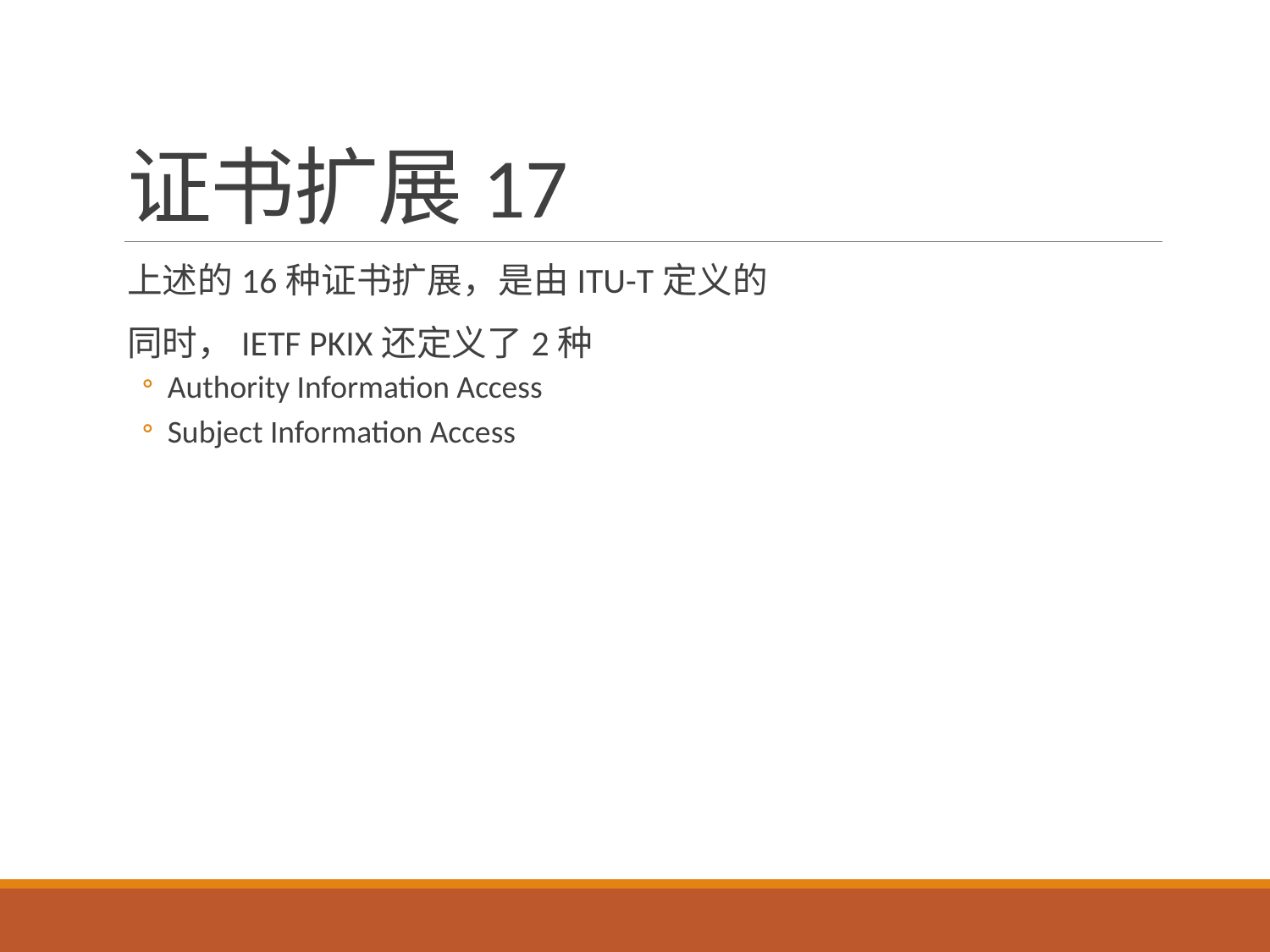

# 证书扩展17
上述的16种证书扩展，是由ITU-T定义的
同时，IETF PKIX还定义了2种
Authority Information Access
Subject Information Access
121